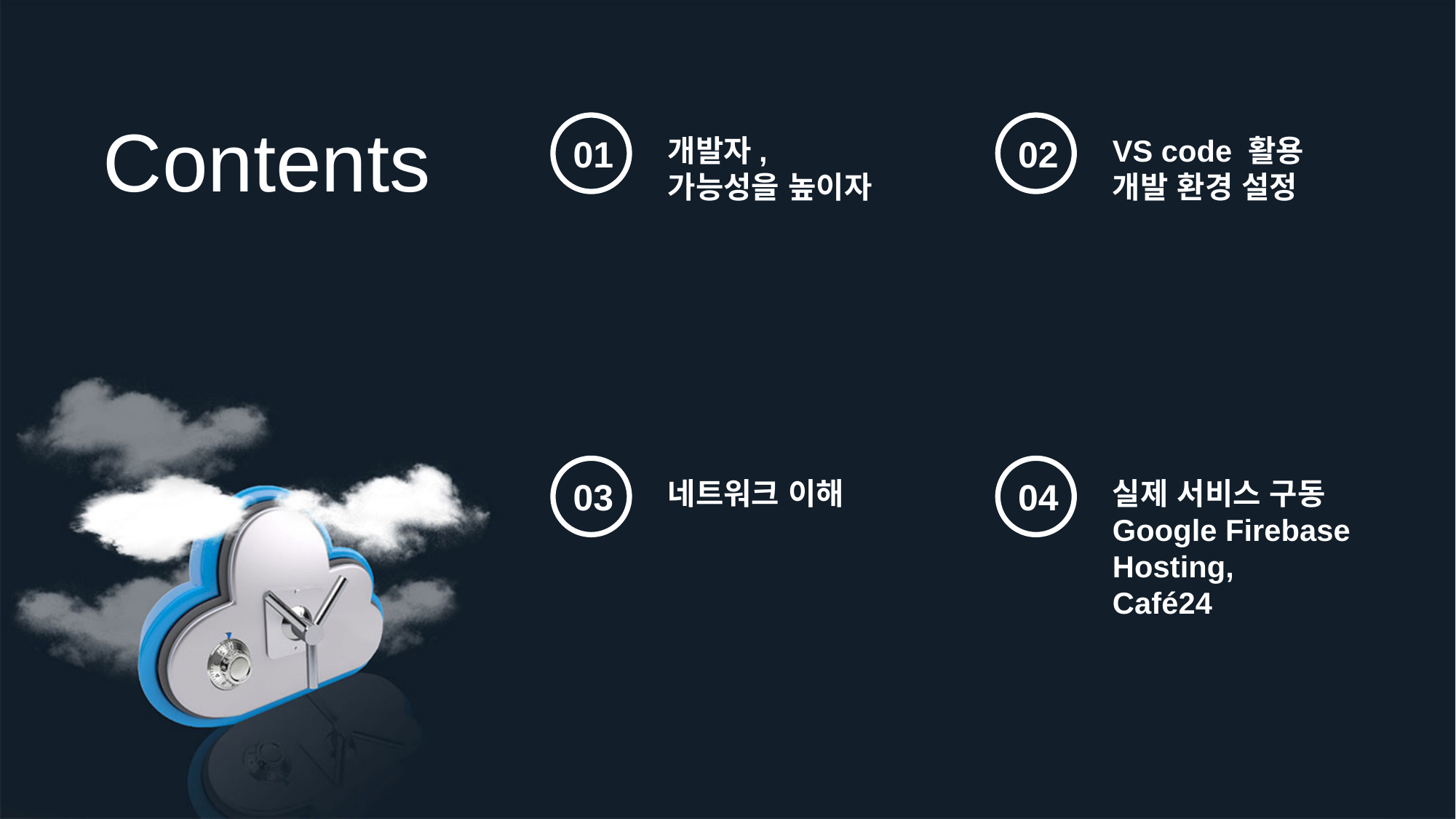

Contents

01
개발자,
가능성을 높이자

02
VS code 활용
개발 환경 설정

03
네트워크 이해

04
실제 서비스 구동
Google Firebase Hosting,
Café24